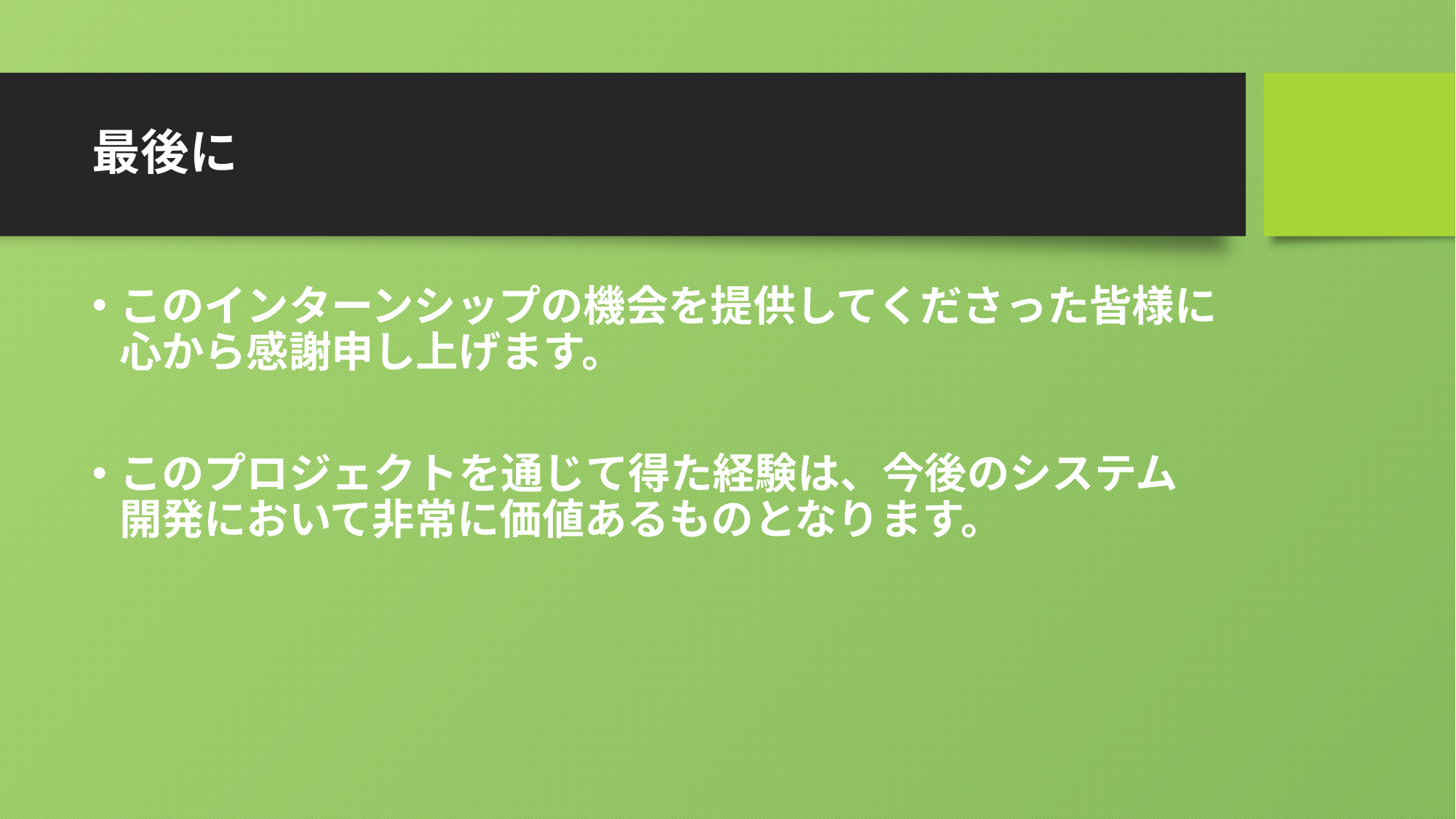

# 最後に
このインターンシップの機会を提供してくださった皆様に心から感謝申し上げます。

このプロジェクトを通じて得た経験は、今後のシステム開発において非常に価値あるものとなります。